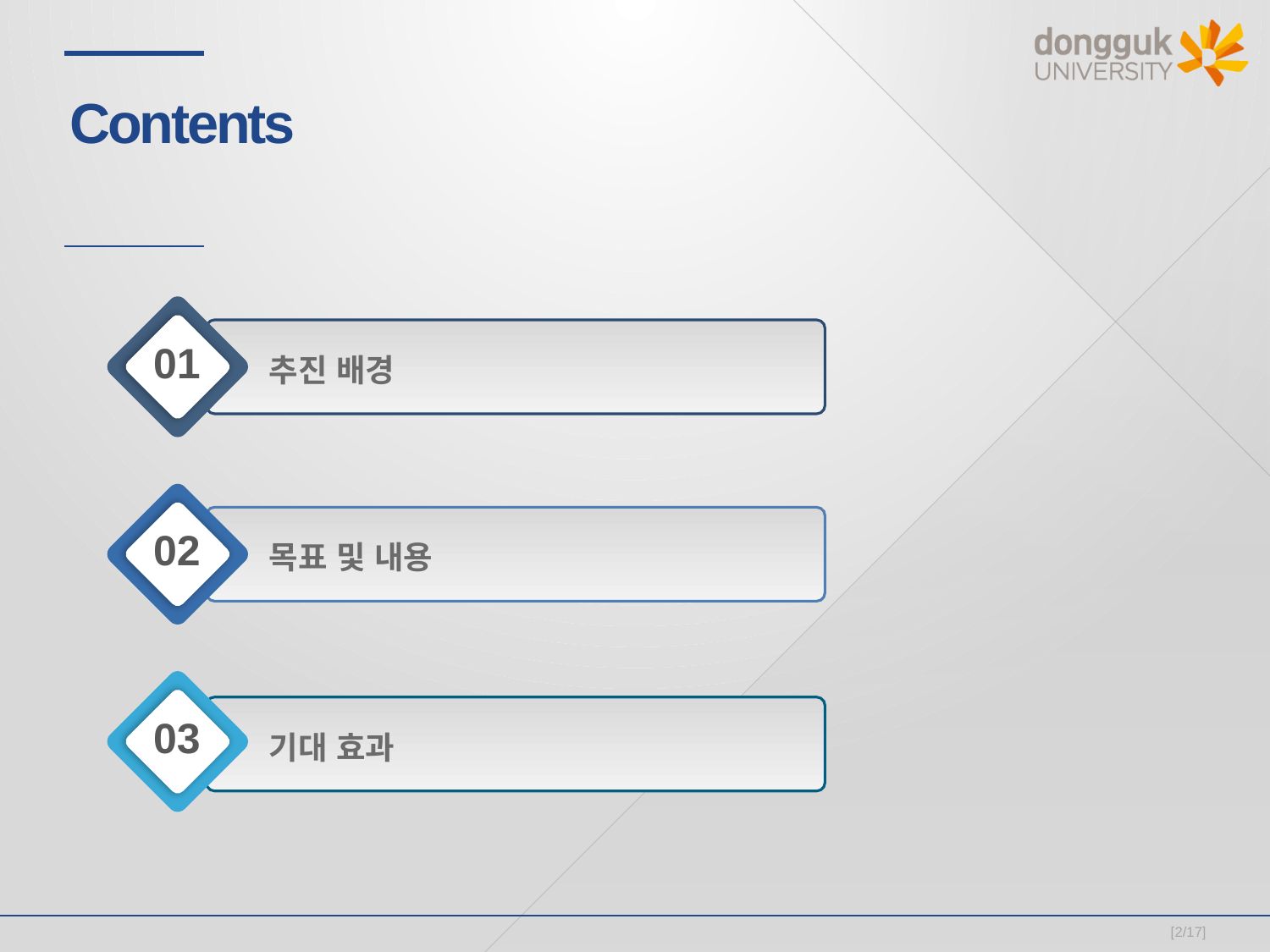

01
추진 배경

02
목표 및 내용

03
기대 효과
[2/17]